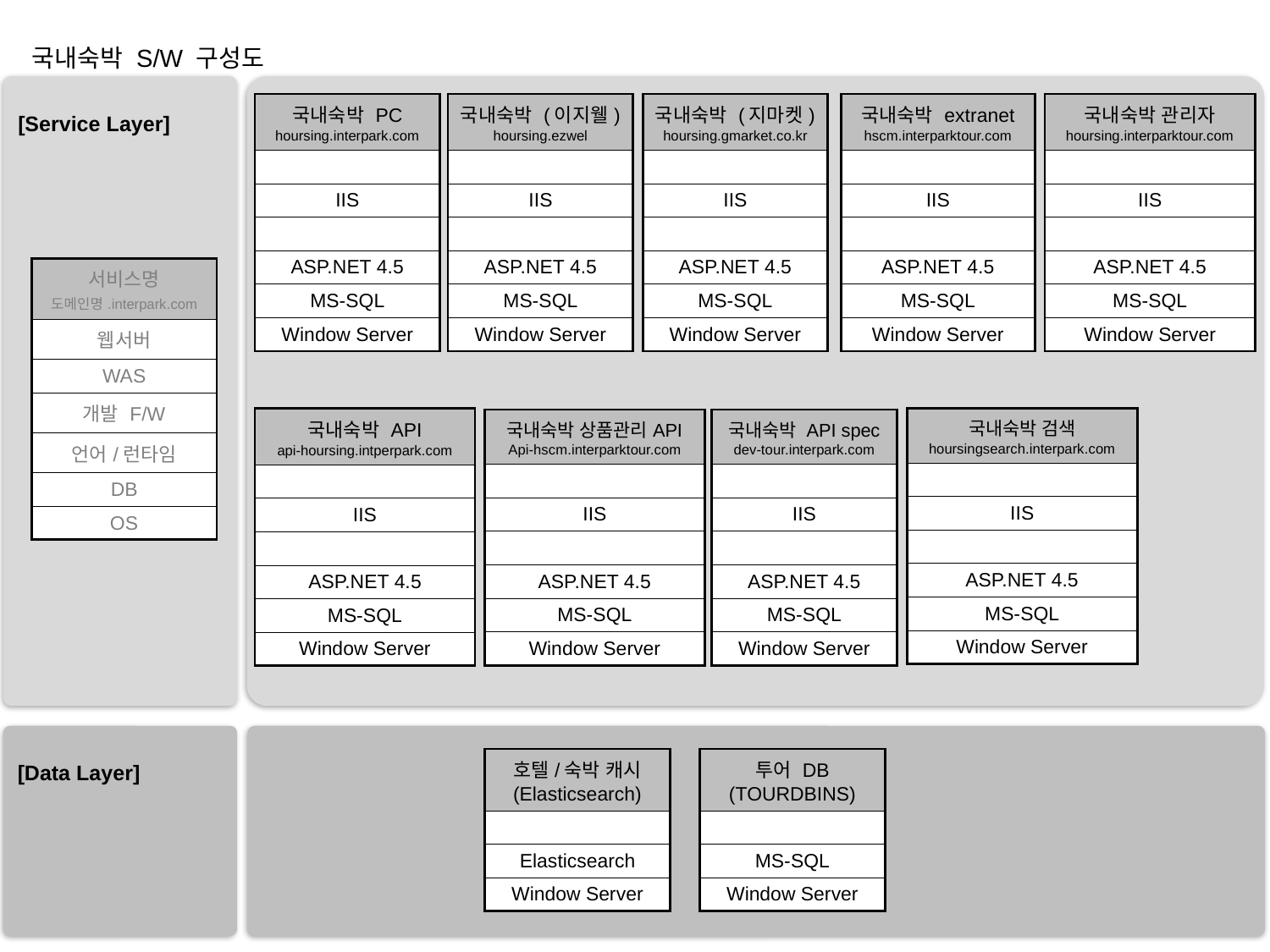

국내숙박 S/W 구성도

[Service Layer]

| 국내숙박 PC hoursing.interpark.com |
| --- |
|  |
| IIS |
|  |
| ASP.NET 4.5 |
| MS-SQL |
| Window Server |
| 국내숙박 (이지웰) hoursing.ezwel |
| --- |
|  |
| IIS |
|  |
| ASP.NET 4.5 |
| MS-SQL |
| Window Server |
| 국내숙박 (지마켓) hoursing.gmarket.co.kr |
| --- |
|  |
| IIS |
|  |
| ASP.NET 4.5 |
| MS-SQL |
| Window Server |
| 국내숙박 extranet hscm.interparktour.com |
| --- |
|  |
| IIS |
|  |
| ASP.NET 4.5 |
| MS-SQL |
| Window Server |
| 국내숙박 관리자 hoursing.interparktour.com |
| --- |
|  |
| IIS |
|  |
| ASP.NET 4.5 |
| MS-SQL |
| Window Server |
| 서비스명 도메인명.interpark.com |
| --- |
| 웹서버 |
| WAS |
| 개발 F/W |
| 언어/런타임 |
| DB |
| OS |
| 국내숙박 검색 hoursingsearch.interpark.com |
| --- |
|  |
| IIS |
|  |
| ASP.NET 4.5 |
| MS-SQL |
| Window Server |
| 국내숙박 API api-hoursing.intperpark.com |
| --- |
|  |
| IIS |
|  |
| ASP.NET 4.5 |
| MS-SQL |
| Window Server |
| 국내숙박 상품관리API Api-hscm.interparktour.com |
| --- |
|  |
| IIS |
|  |
| ASP.NET 4.5 |
| MS-SQL |
| Window Server |
| 국내숙박 API spec dev-tour.interpark.com |
| --- |
|  |
| IIS |
|  |
| ASP.NET 4.5 |
| MS-SQL |
| Window Server |

[Data Layer]

| 호텔/숙박 캐시 (Elasticsearch) |
| --- |
|  |
| Elasticsearch |
| Window Server |
| 투어 DB (TOURDBINS) |
| --- |
|  |
| MS-SQL |
| Window Server |